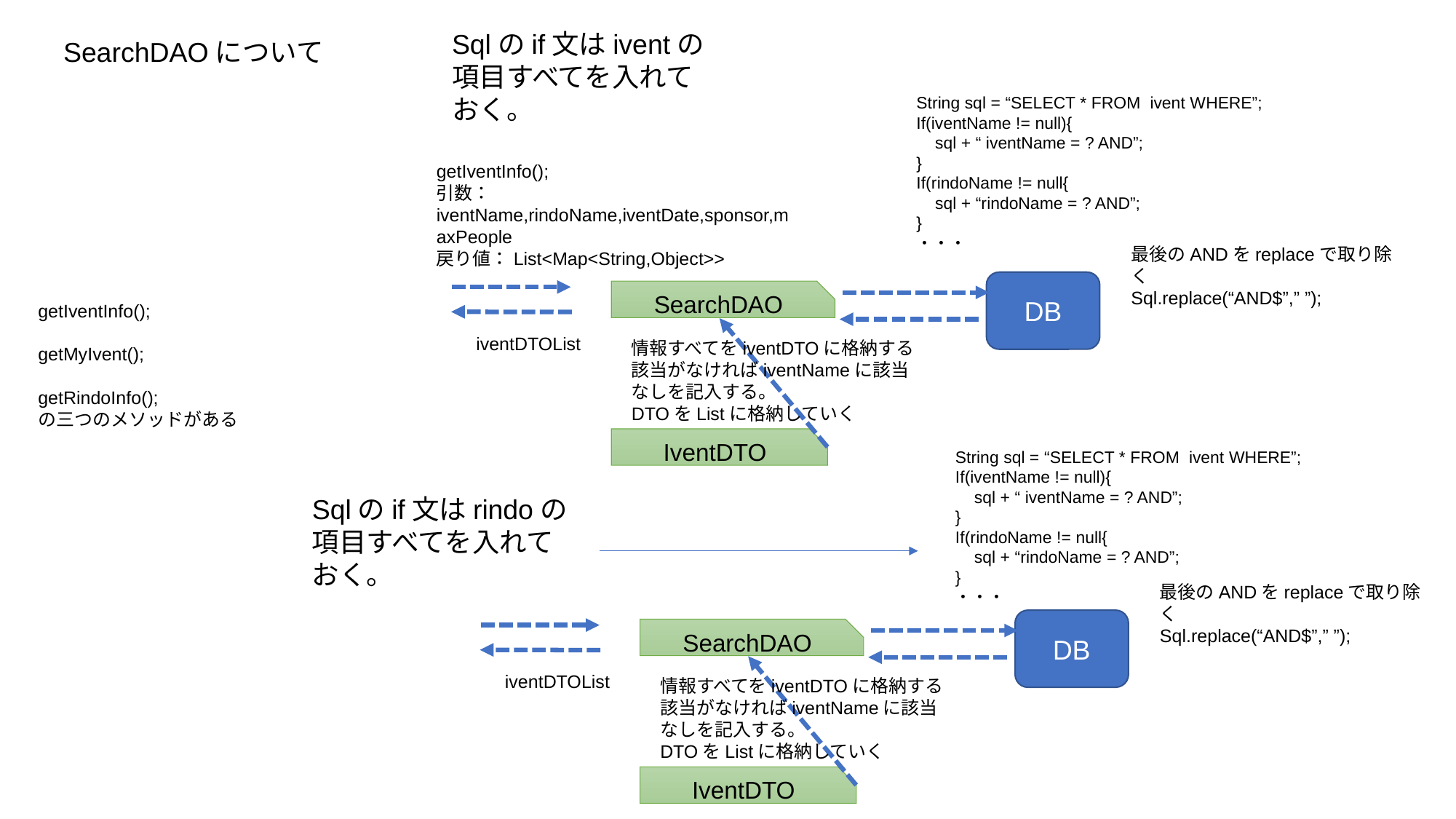

Sqlのif文はiventの項目すべてを入れておく。
SearchDAOについて
String sql = “SELECT * FROM  ivent WHERE”;
If(iventName != null){
    sql + “ iventName = ? AND”;
}
If(rindoName != null{
    sql + “rindoName = ? AND”;
}
・・・
getIventInfo();
引数：iventName,rindoName,iventDate,sponsor,maxPeople
戻り値：List<Map<String,Object>>
最後のANDをreplaceで取り除く
Sql.replace(“AND$”,” ”);
DB
SearchDAO
getIventInfo();

getMyIvent();

getRindoInfo();
の三つのメソッドがある
iventDTOList
情報すべてをiventDTOに格納する
該当がなければiventNameに該当なしを記入する。
DTOをListに格納していく
IventDTO
String sql = “SELECT * FROM  ivent WHERE”;
If(iventName != null){
    sql + “ iventName = ? AND”;
}
If(rindoName != null{
    sql + “rindoName = ? AND”;
}
・・・
Sqlのif文はrindoの項目すべてを入れておく。
最後のANDをreplaceで取り除く
Sql.replace(“AND$”,” ”);
DB
SearchDAO
iventDTOList
情報すべてをiventDTOに格納する
該当がなければiventNameに該当なしを記入する。
DTOをListに格納していく
IventDTO